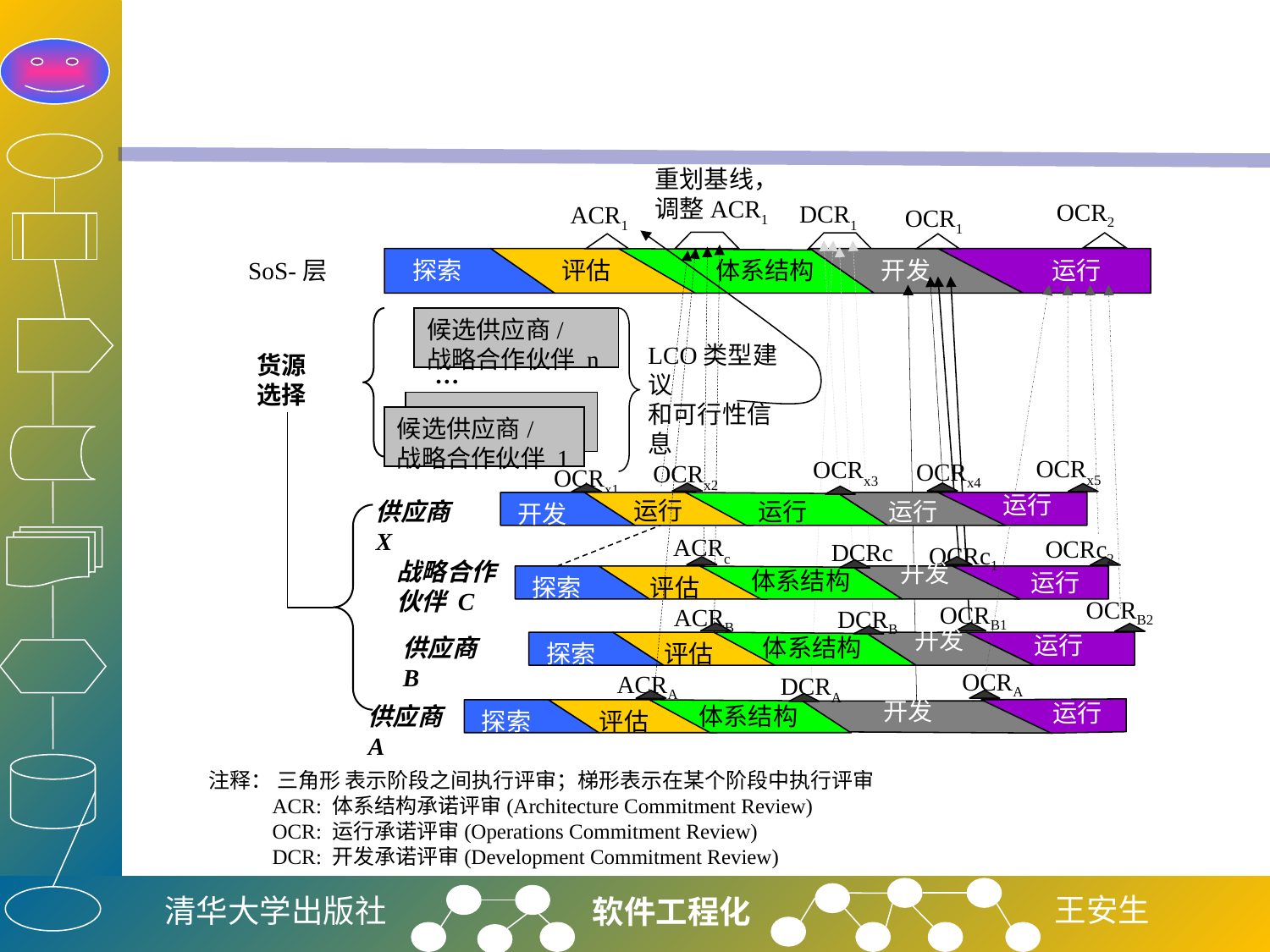

#
重划基线，调整ACR1
OCR2
DCR1
ACR1
OCR1

SoS-层

探索

评估

体系结构

开发

运行

候选供应商/
战略合作伙伴 n

LCO类型建议
和可行性信息
货源
选择
…
 1

候选供应商/
战略合作伙伴 1
OCRx5
OCRx3
OCRx4
OCRx2
OCRx1

运行

运行

供应商 X

开发

ACRc
OCRc2
DCRc
OCRc1
战略合作
伙伴 C

探索

评估

OCRB2
OCRB1
ACRB
DCRB

供应商 B

探索

评估

OCRA
ACRA
DCRA

供应商 A

探索

评估

注释： 三角形 表示阶段之间执行评审；梯形表示在某个阶段中执行评审
ACR: 体系结构承诺评审(Architecture Commitment Review)
OCR: 运行承诺评审(Operations Commitment Review)
DCR: 开发承诺评审(Development Commitment Review)
运行

运行

开发

体系结构
运行

开发

运行

体系结构
开发

运行

体系结构